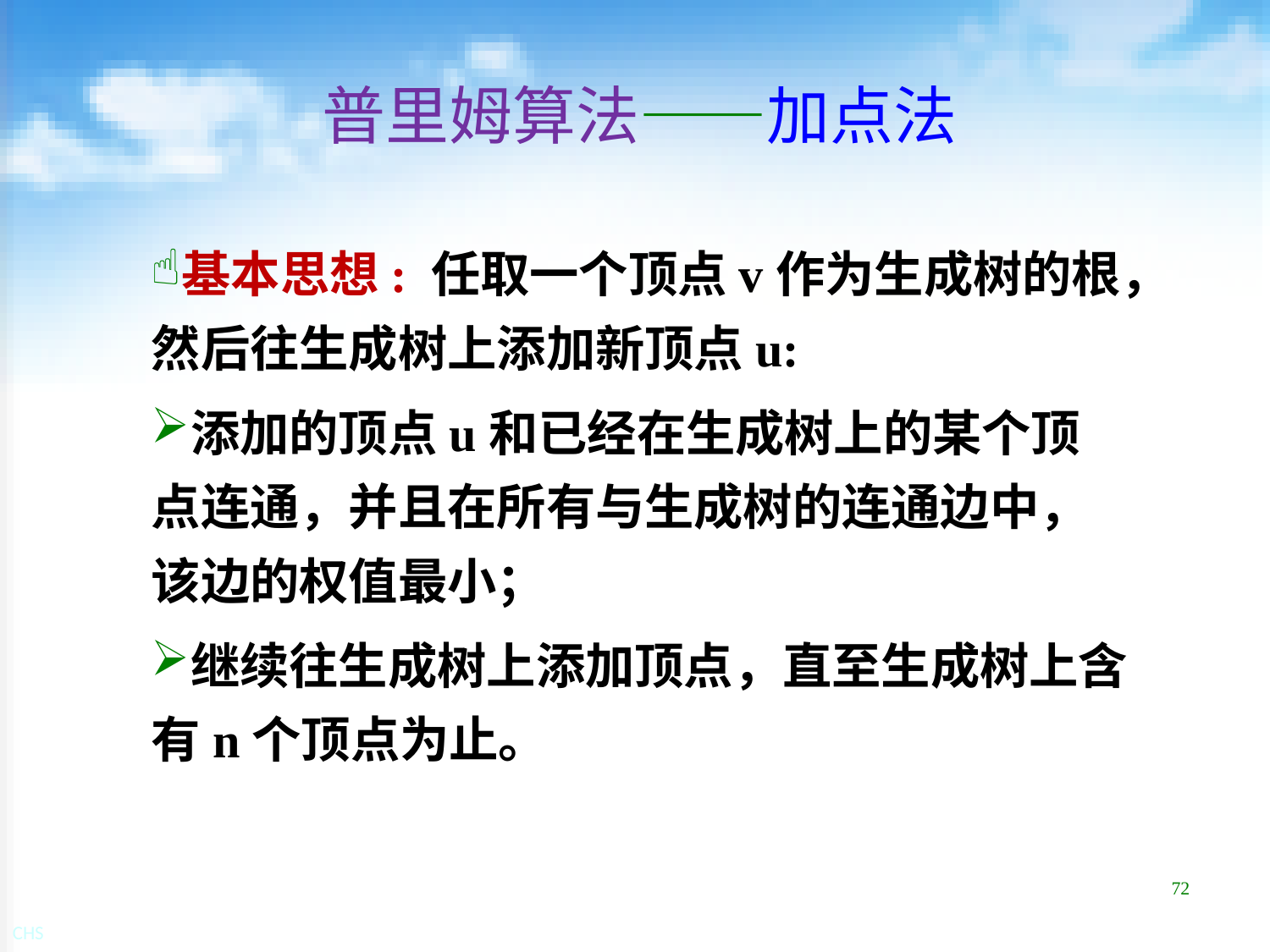

# 普里姆算法——加点法
基本思想: 任取一个顶点v作为生成树的根，然后往生成树上添加新顶点u:
添加的顶点u和已经在生成树上的某个顶点连通，并且在所有与生成树的连通边中，该边的权值最小；
继续往生成树上添加顶点，直至生成树上含有n个顶点为止。
72